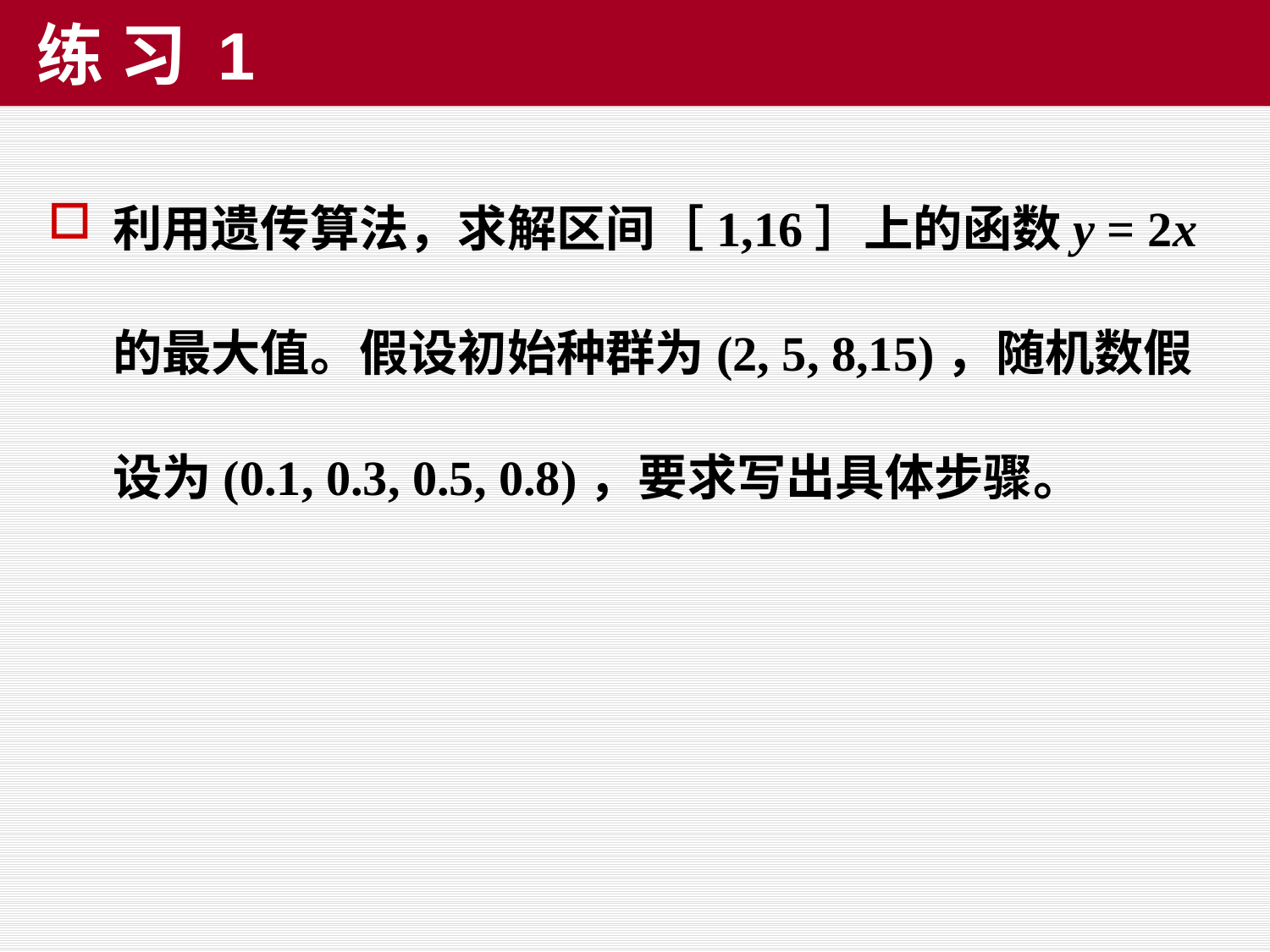

# 练 习 1
利用遗传算法，求解区间［1,16］上的函数y = 2x的最大值。假设初始种群为(2, 5, 8,15)，随机数假设为(0.1, 0.3, 0.5, 0.8)，要求写出具体步骤。